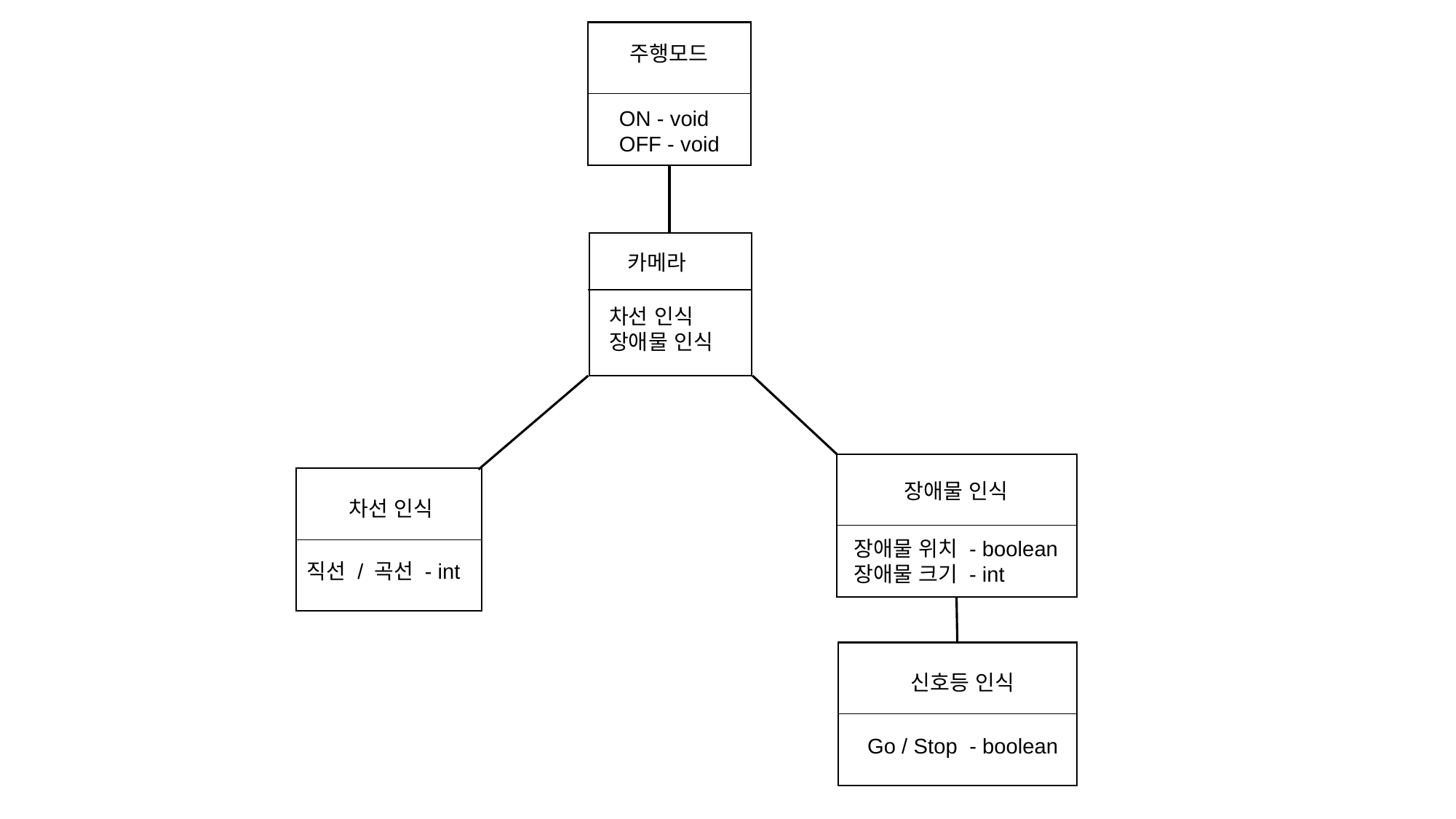

주행모드
ON - void
OFF - void

카메라
차선 인식
장애물 인식

장애물 인식
차선 인식
장애물 위치 - boolean
장애물 크기 - int
직선 / 곡선 - int

신호등 인식
Go / Stop  - boolean